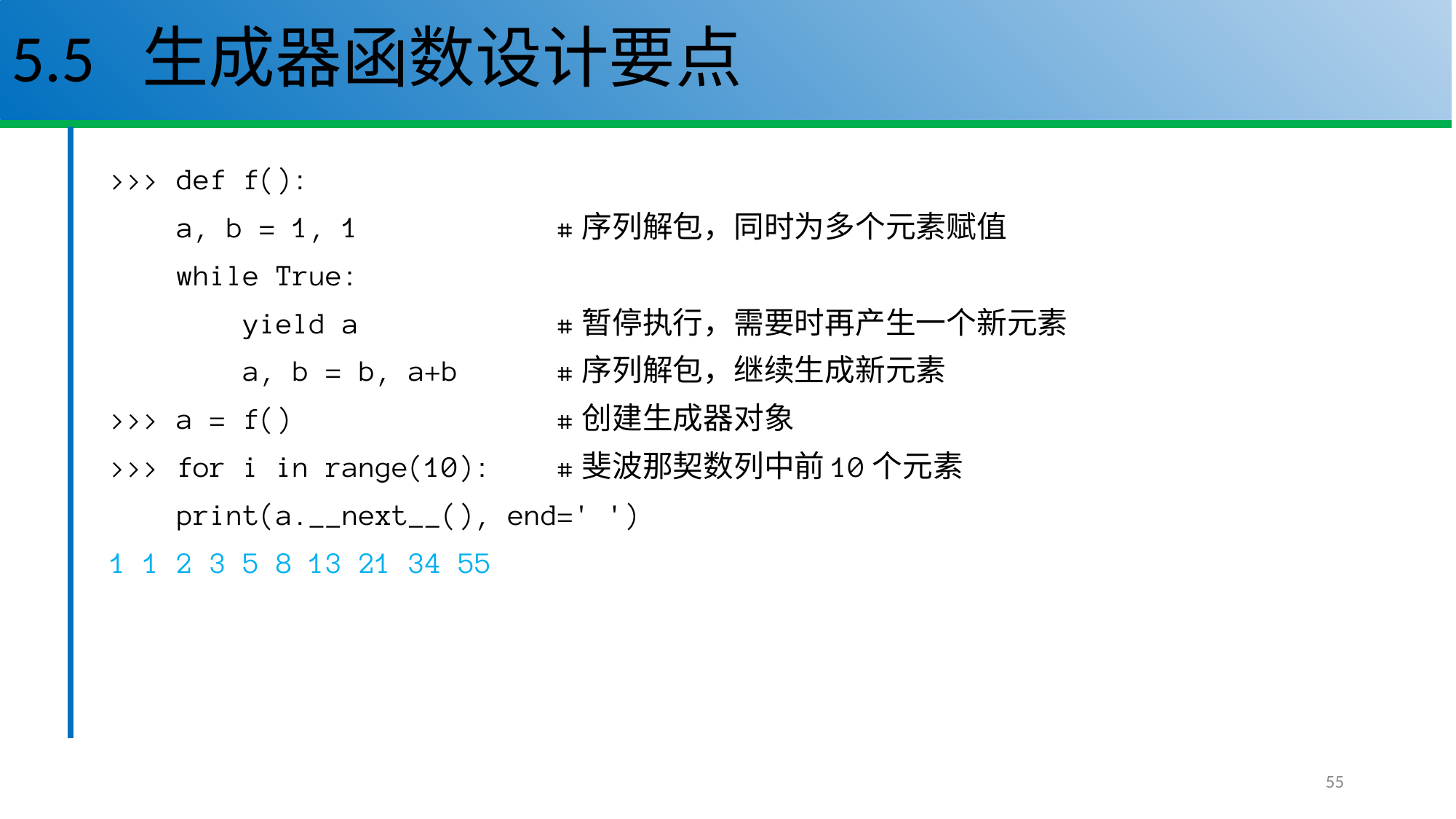

# 5.5  生成器函数设计要点
>>> def f():
    a, b = 1, 1            #序列解包，同时为多个元素赋值
    while True:
        yield a            #暂停执行，需要时再产生一个新元素
        a, b = b, a+b      #序列解包，继续生成新元素
>>> a = f()                #创建生成器对象
>>> for i in range(10):    #斐波那契数列中前10个元素
    print(a.__next__(), end=' ')
1 1 2 3 5 8 13 21 34 55
55